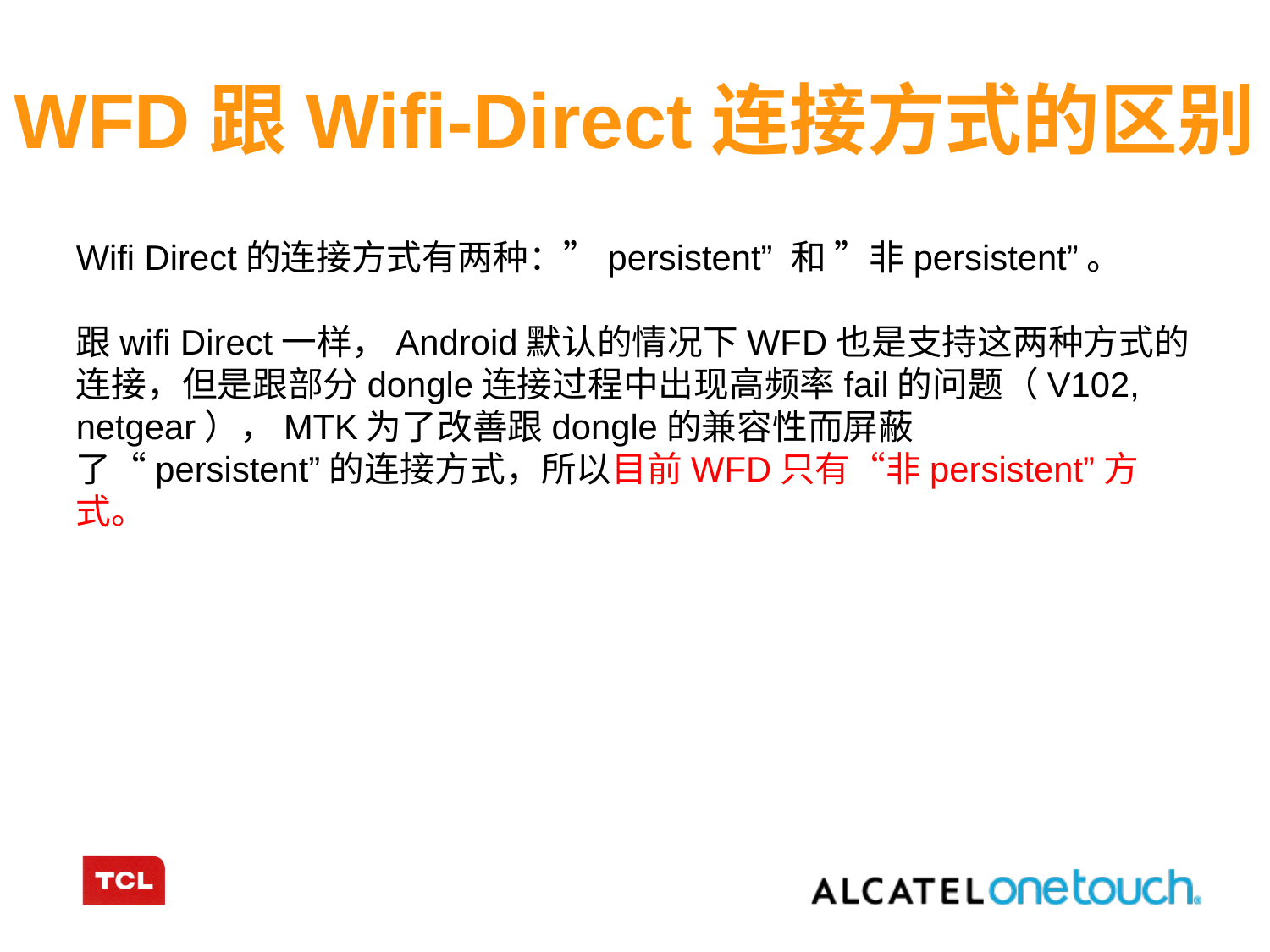

WFD跟Wifi-Direct连接方式的区别
Wifi Direct的连接方式有两种：”persistent” 和 ”非persistent”。

跟wifi Direct一样，Android默认的情况下WFD也是支持这两种方式的连接，但是跟部分dongle连接过程中出现高频率fail的问题（V102, netgear），MTK为了改善跟dongle的兼容性而屏蔽了“persistent”的连接方式，所以目前WFD只有“非persistent”方式。